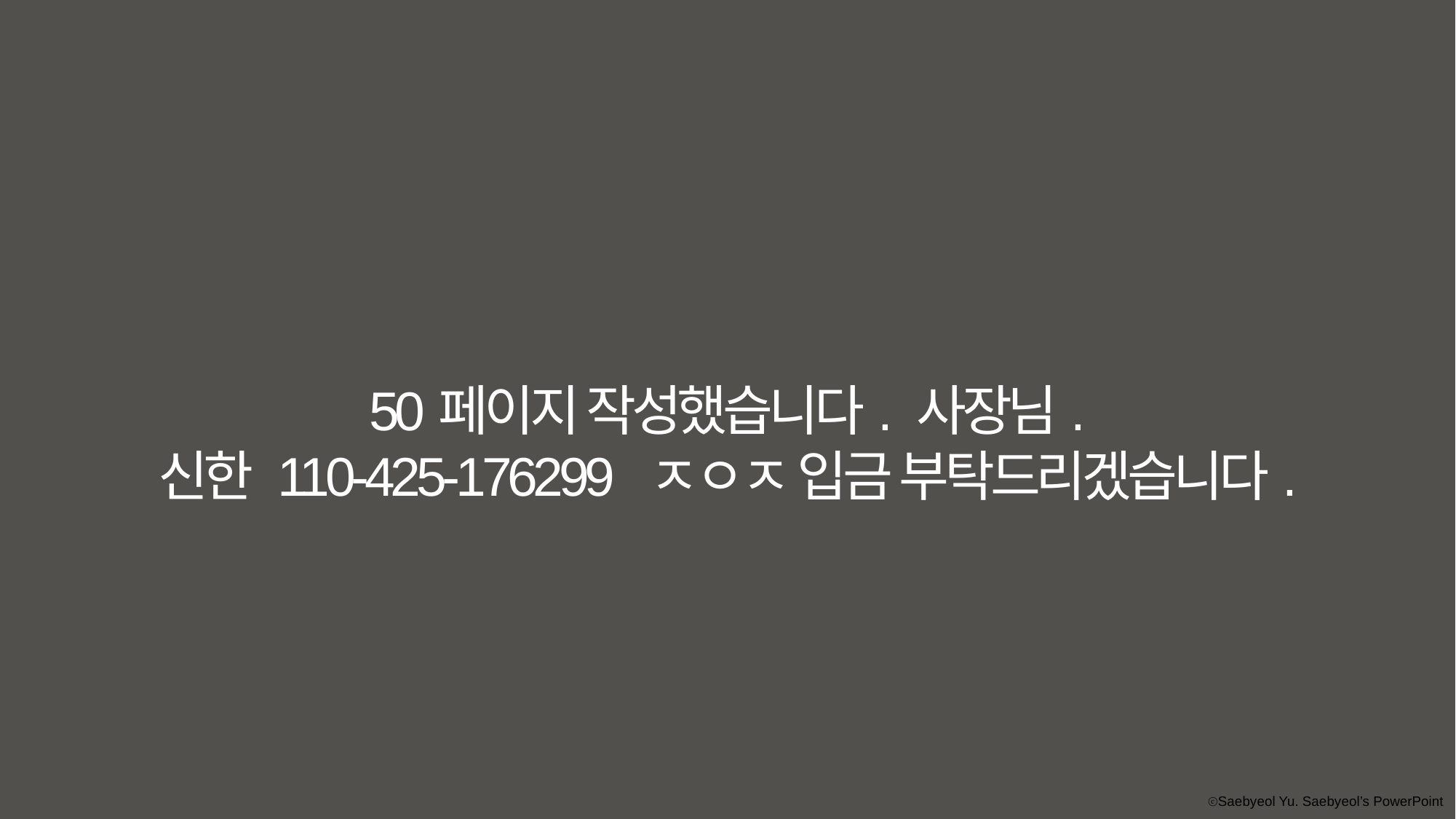

50페이지 작성했습니다. 사장님.
신한 110-425-176299  ㅈㅇㅈ 입금 부탁드리겠습니다.